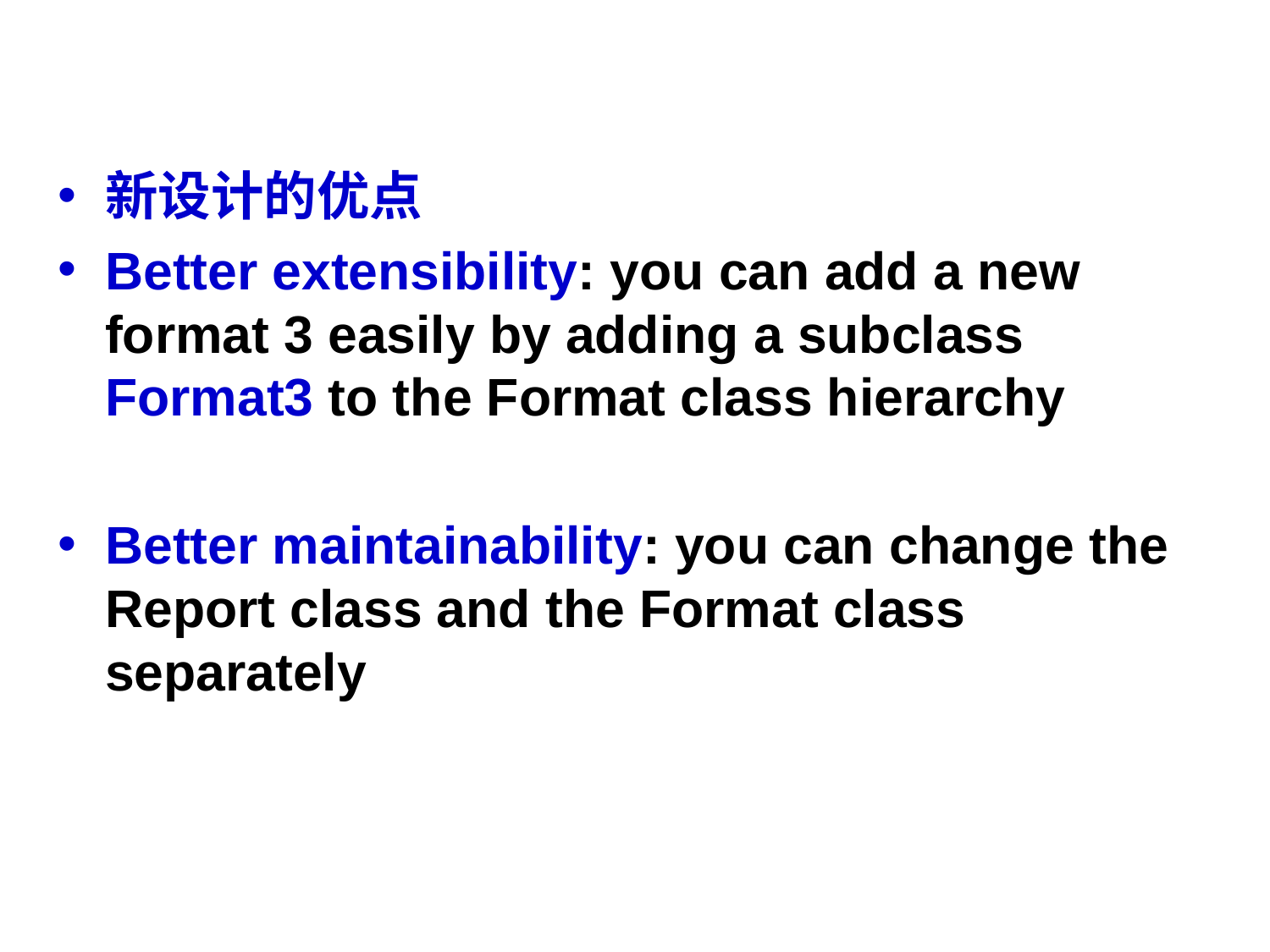

新设计的优点
Better extensibility: you can add a new format 3 easily by adding a subclass Format3 to the Format class hierarchy

Better maintainability: you can change the Report class and the Format class separately